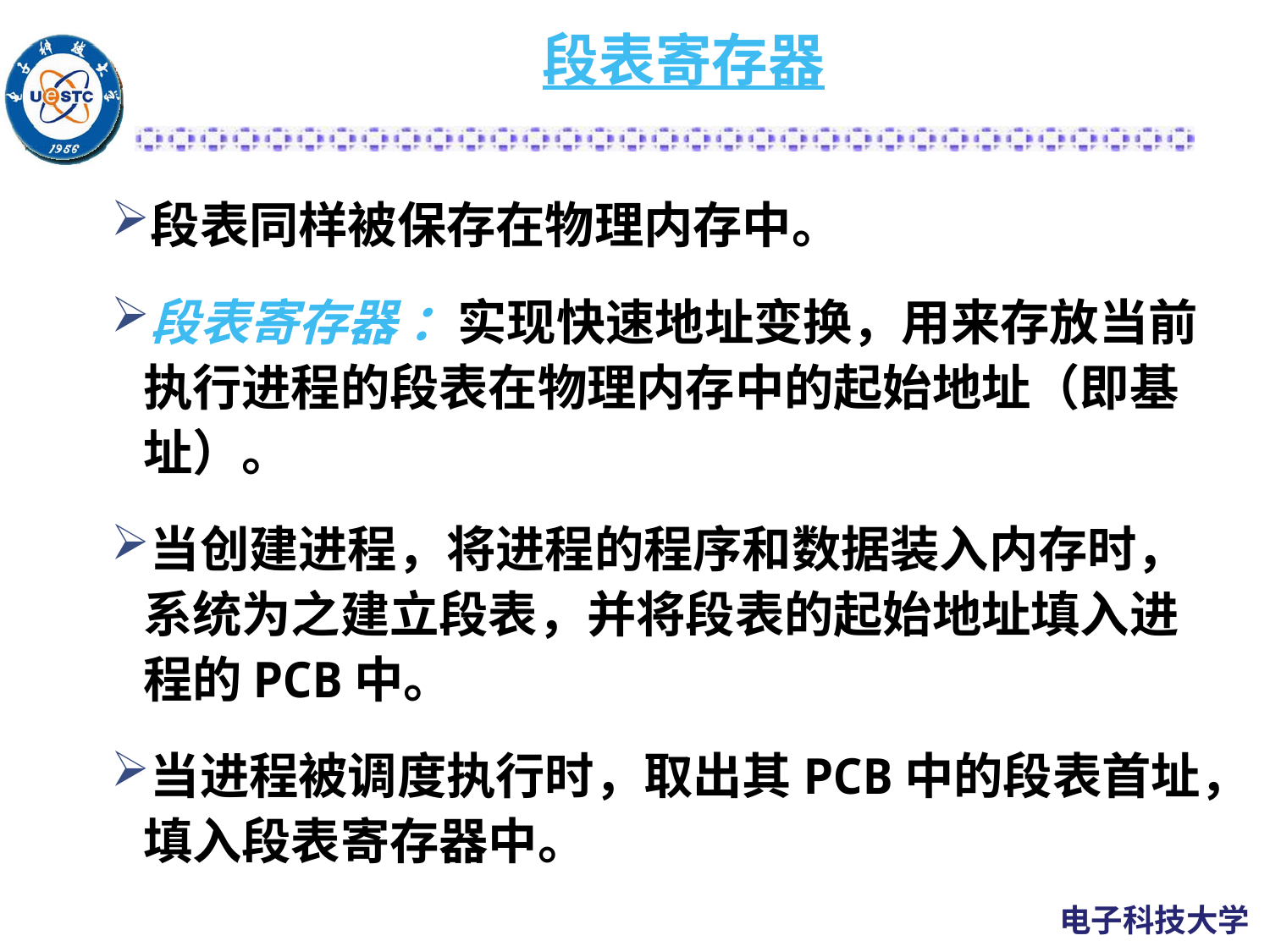

# 段表寄存器
段表同样被保存在物理内存中。
段表寄存器 ：实现快速地址变换，用来存放当前执行进程的段表在物理内存中的起始地址（即基址）。
当创建进程，将进程的程序和数据装入内存时，系统为之建立段表，并将段表的起始地址填入进程的PCB中。
当进程被调度执行时，取出其PCB中的段表首址，填入段表寄存器中。